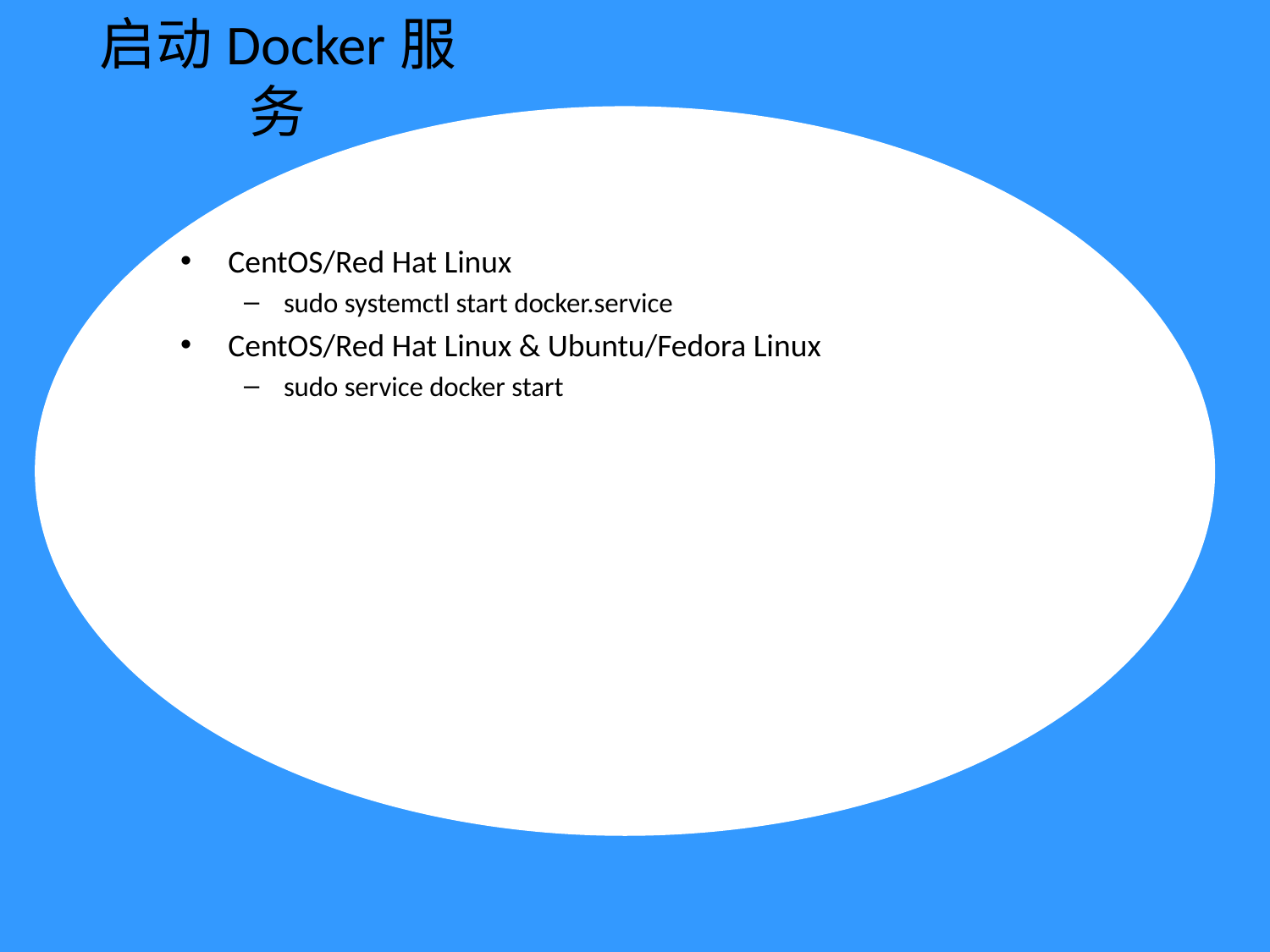

# 启动Docker服务
CentOS/Red Hat Linux
sudo systemctl start docker.service
CentOS/Red Hat Linux & Ubuntu/Fedora Linux
sudo service docker start